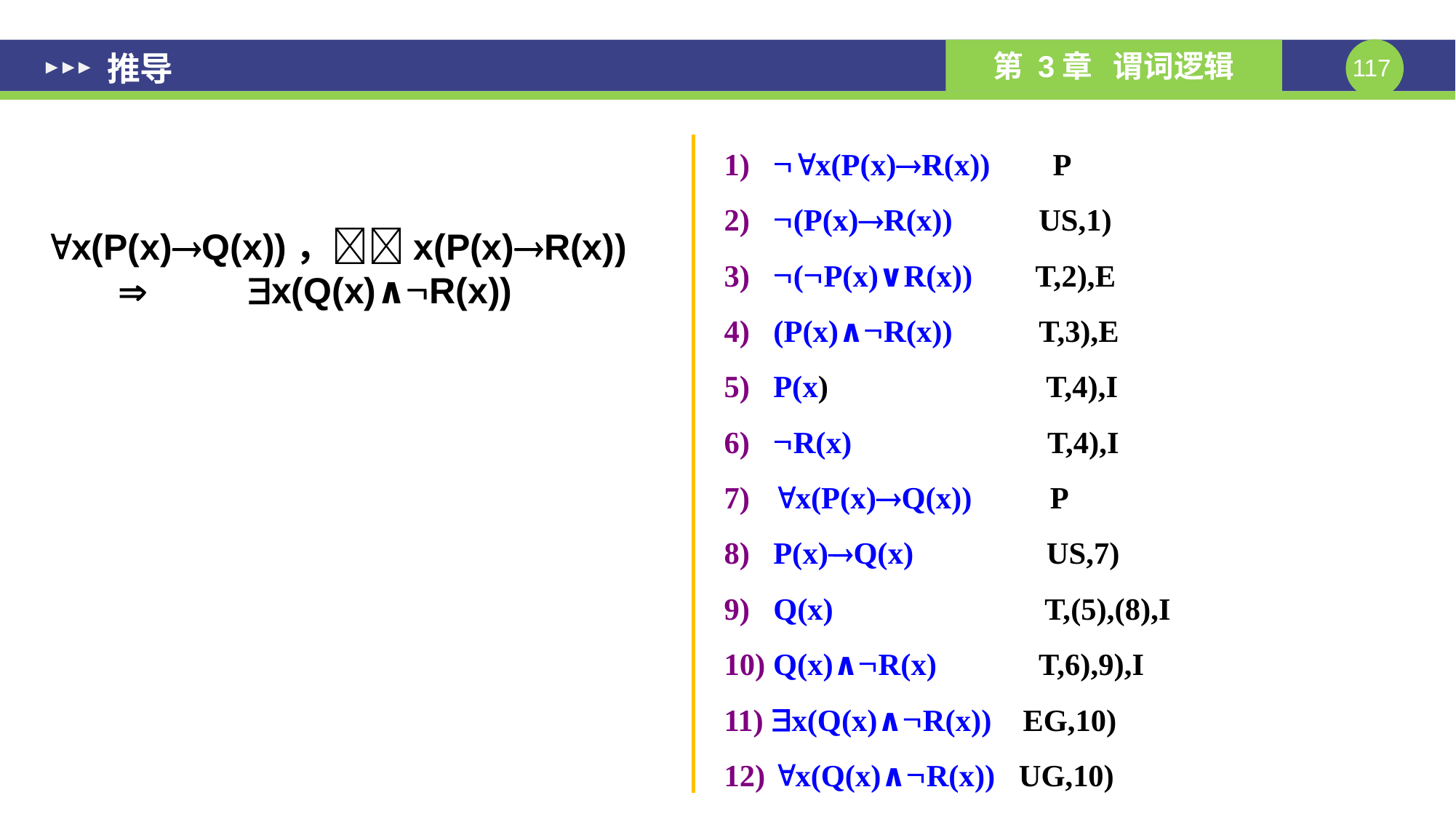

# 推导
1)   ¬∀x(P(x)→R(x))        P
2)   ¬(P(x)→R(x))           US,1)
3)   ¬(¬P(x)∨R(x))        T,2),E
4)   (P(x)∧¬R(x))           T,3),E
5)   P(x)                            T,4),I
6)   ¬R(x)                         T,4),I
7)   ∀x(P(x)→Q(x))          P
8)   P(x)→Q(x)                 US,7)
9)   Q(x)                           T,(5),(8),I
10) Q(x)∧¬R(x)             T,6),9),I
11) ∃x(Q(x)∧¬R(x))    EG,10)
12) ∀x(Q(x)∧¬R(x))   UG,10)
∀x(P(x)→Q(x))，¬∀x(P(x)→R(x))
⇒	  ∃x(Q(x)∧¬R(x))